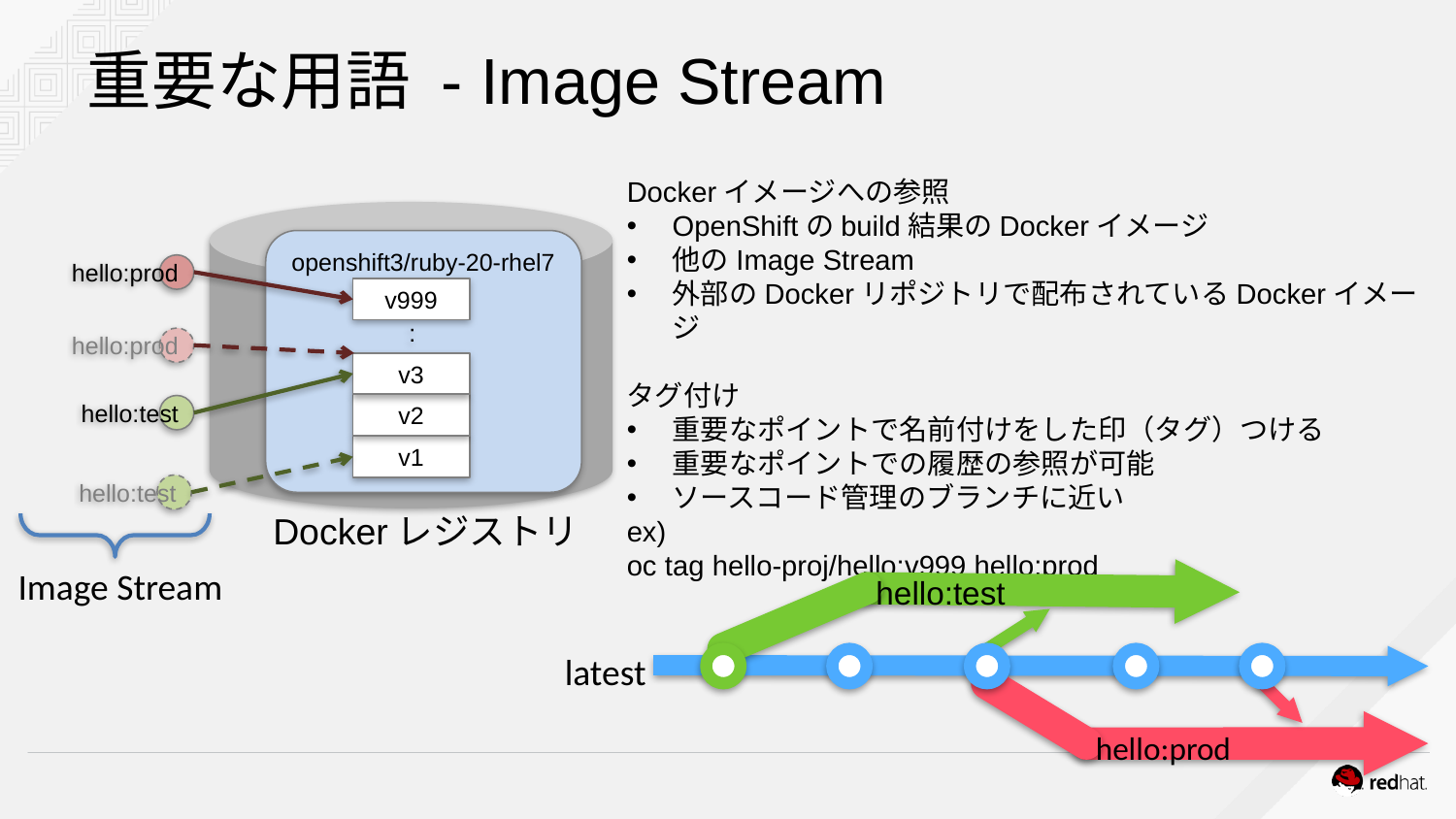

# 重要な用語 - Image Stream
Dockerイメージへの参照
OpenShiftのbuild結果のDockerイメージ
他のImage Stream
外部のDockerリポジトリで配布されているDockerイメージ

タグ付け
重要なポイントで名前付けをした印（タグ）つける
重要なポイントでの履歴の参照が可能
ソースコード管理のブランチに近い
ex)
oc tag hello-proj/hello:v999 hello:prod

openshift3/ruby-20-rhel7
v999
:
v3
v2
v1
hello:prod
hello:prod
hello:test
hello:test
Dockerレジストリ

Image Stream
hello:test
latest

hello:prod